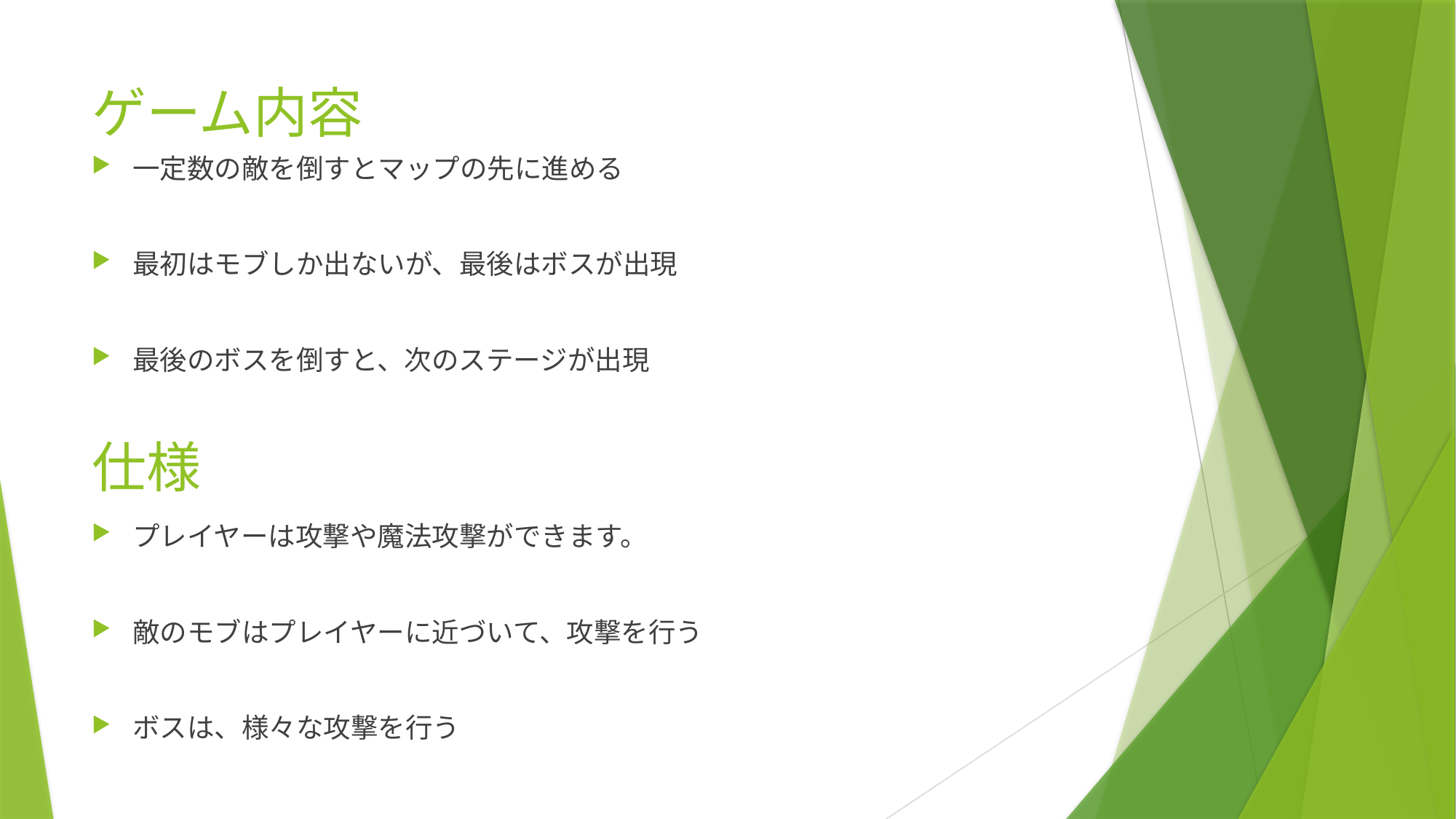

# ゲーム内容
一定数の敵を倒すとマップの先に進める

最初はモブしか出ないが、最後はボスが出現

最後のボスを倒すと、次のステージが出現

仕様

プレイヤーは攻撃や魔法攻撃ができます。

敵のモブはプレイヤーに近づいて、攻撃を行う

ボスは、様々な攻撃を行う